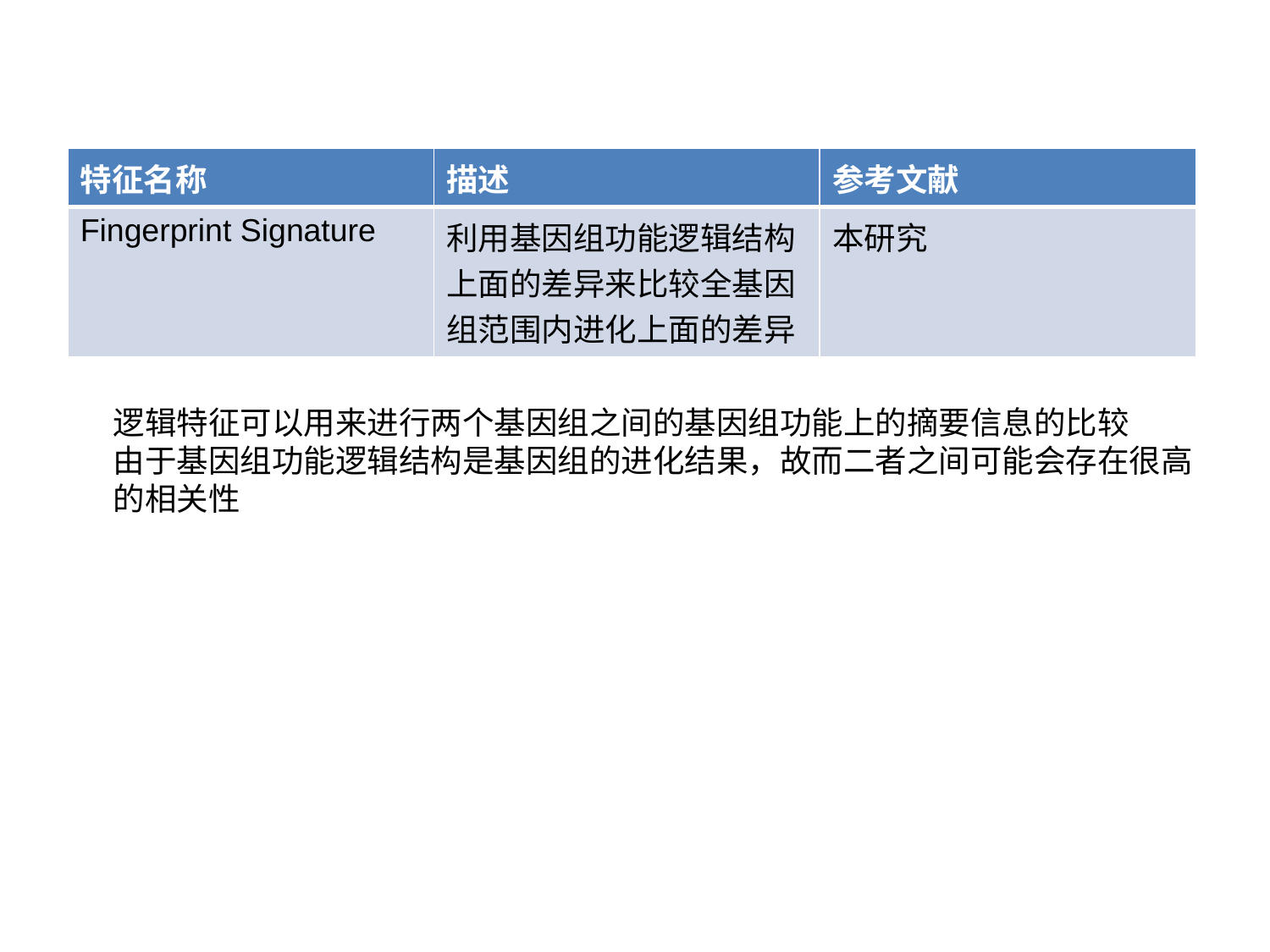

#
| 特征名称 | 描述 | 参考文献 |
| --- | --- | --- |
| Fingerprint Signature | 利用基因组功能逻辑结构上面的差异来比较全基因组范围内进化上面的差异 | 本研究 |
逻辑特征可以用来进行两个基因组之间的基因组功能上的摘要信息的比较
由于基因组功能逻辑结构是基因组的进化结果，故而二者之间可能会存在很高
的相关性